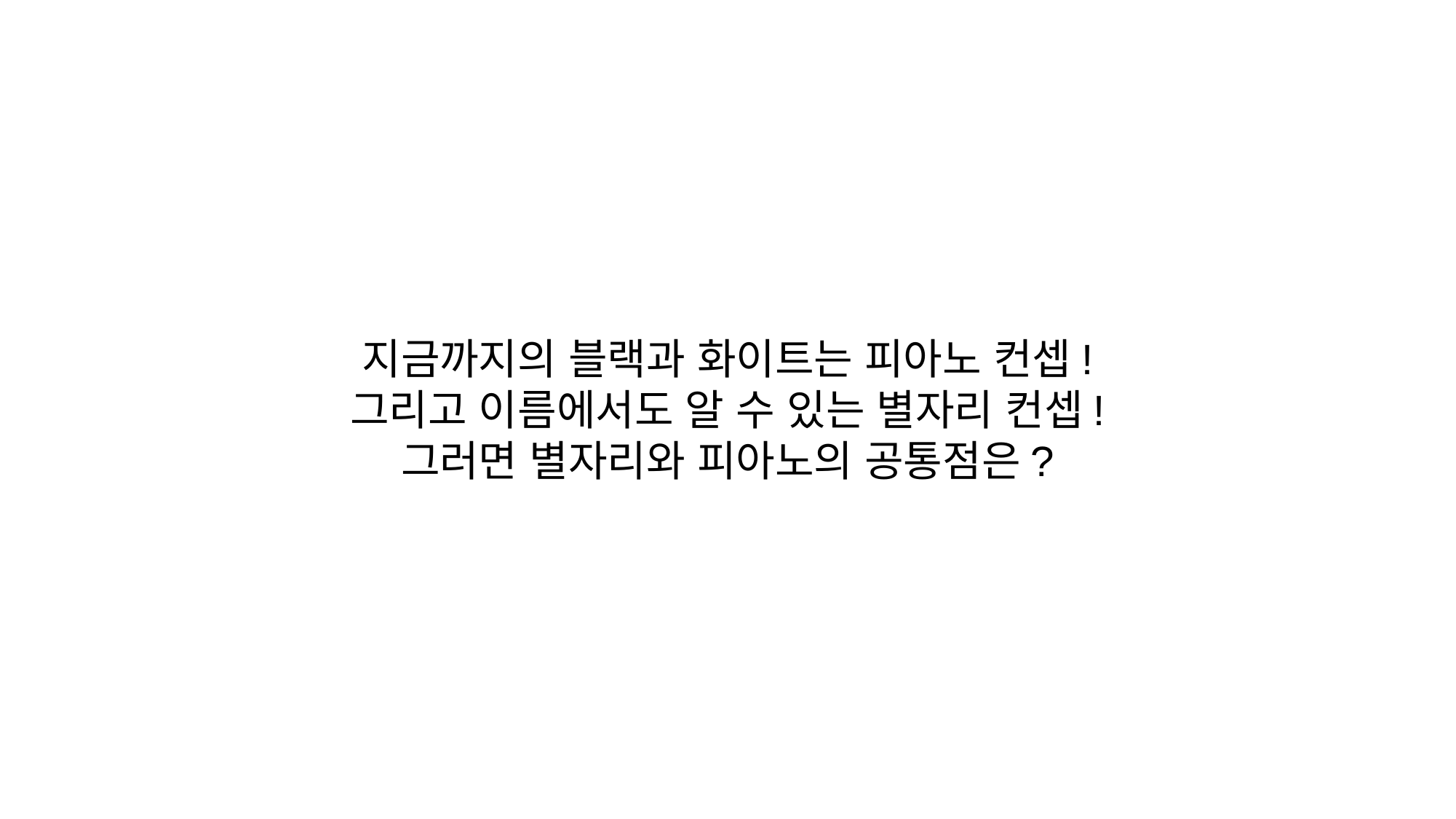

지금까지의 블랙과 화이트는 피아노 컨셉!
그리고 이름에서도 알 수 있는 별자리 컨셉!
그러면 별자리와 피아노의 공통점은?